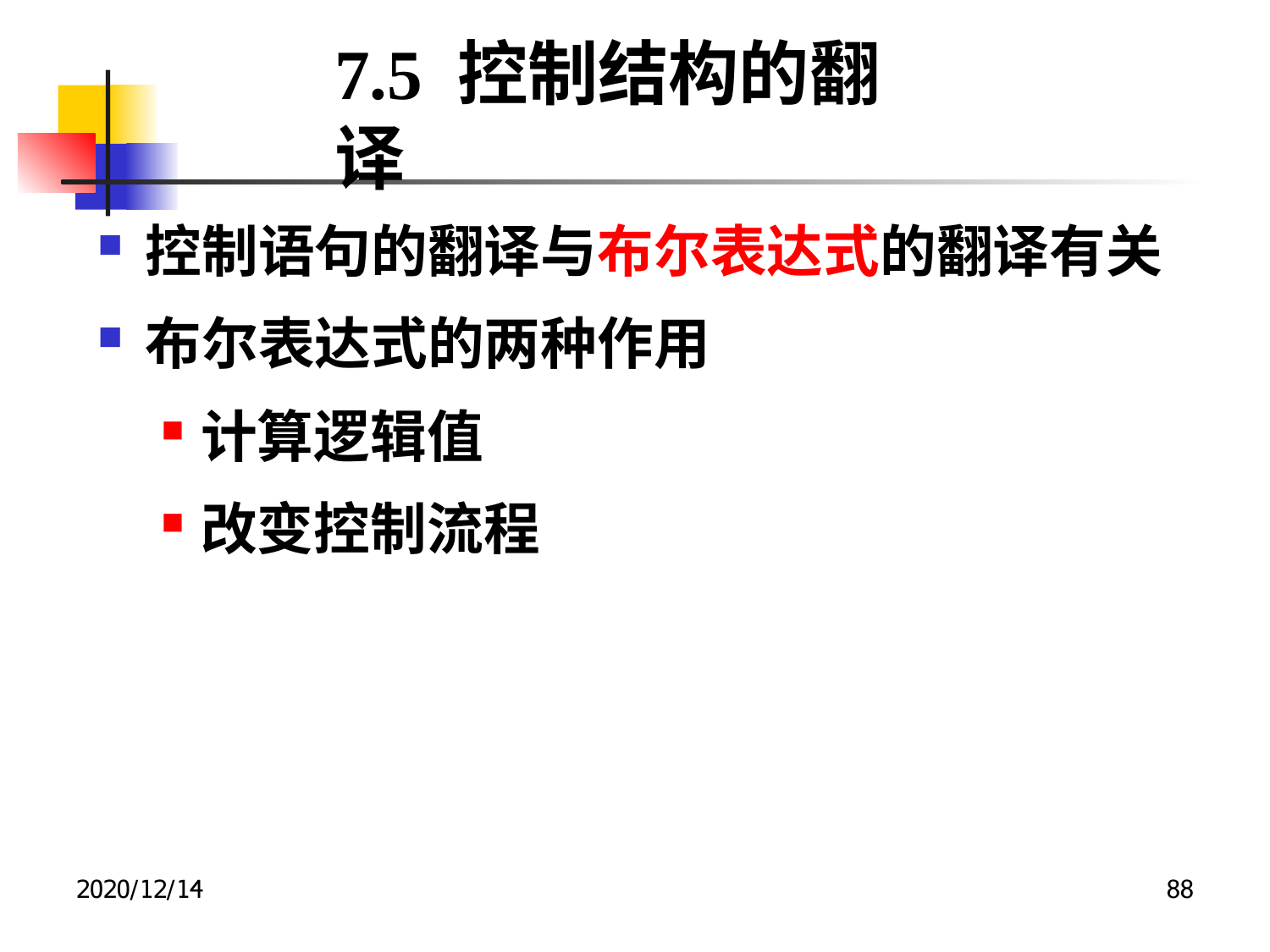

7.5 控制结构的翻译
控制语句的翻译与布尔表达式的翻译有关
布尔表达式的两种作用
计算逻辑值
改变控制流程
2020/12/14
88